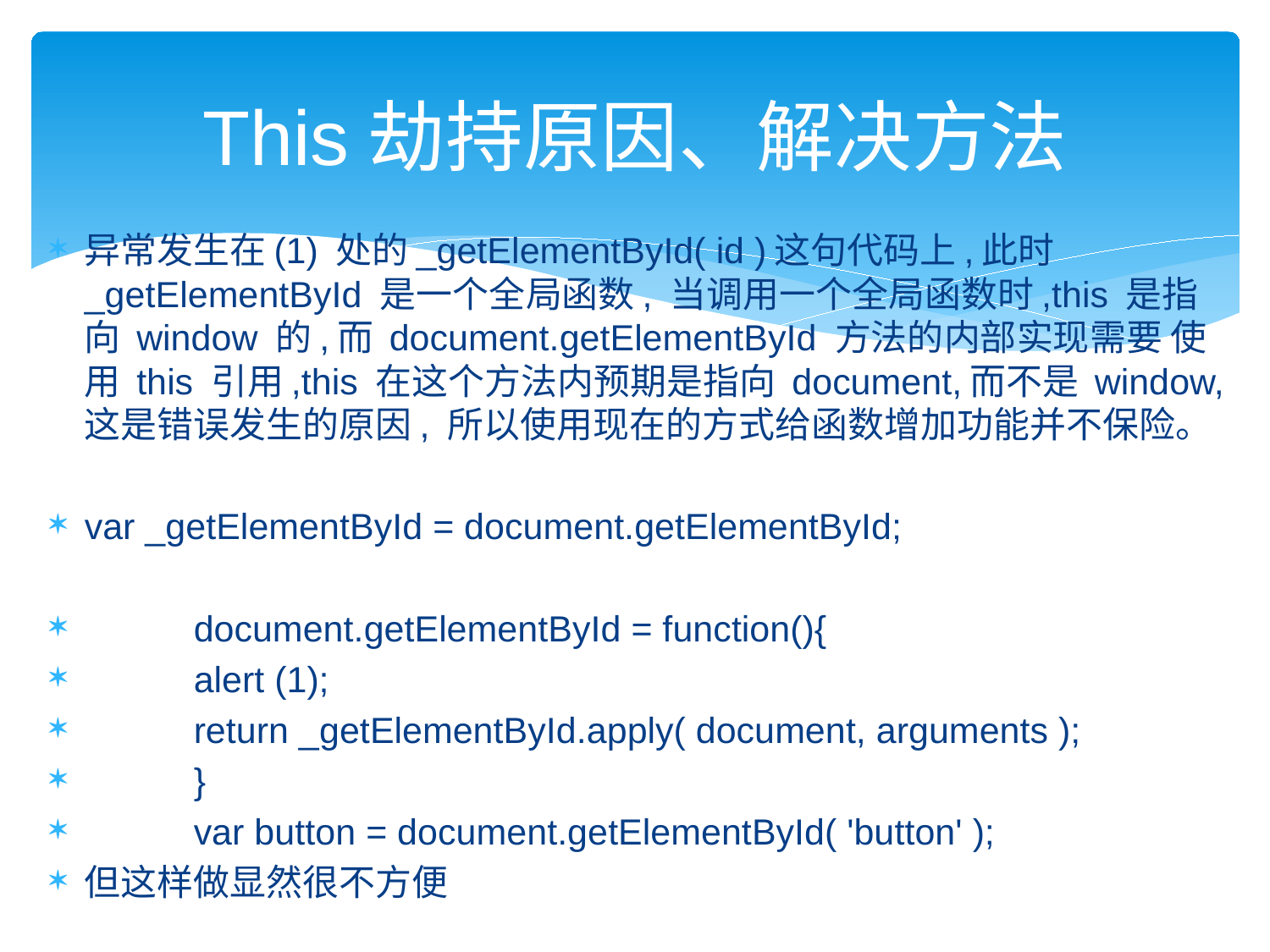

# This劫持原因、解决方法
异常发生在(1) 处的_getElementById( id )这句代码上,此时_getElementById 是一个全局函数, 当调用一个全局函数时,this 是指向 window 的,而 document.getElementById 方法的内部实现需要 使用 this 引用,this 在这个方法内预期是指向 document,而不是 window, 这是错误发生的原因, 所以使用现在的方式给函数增加功能并不保险。

var _getElementById = document.getElementById;

	document.getElementById = function(){
		alert (1);
		return _getElementById.apply( document, arguments );
	}
	var button = document.getElementById( 'button' );
但这样做显然很不方便